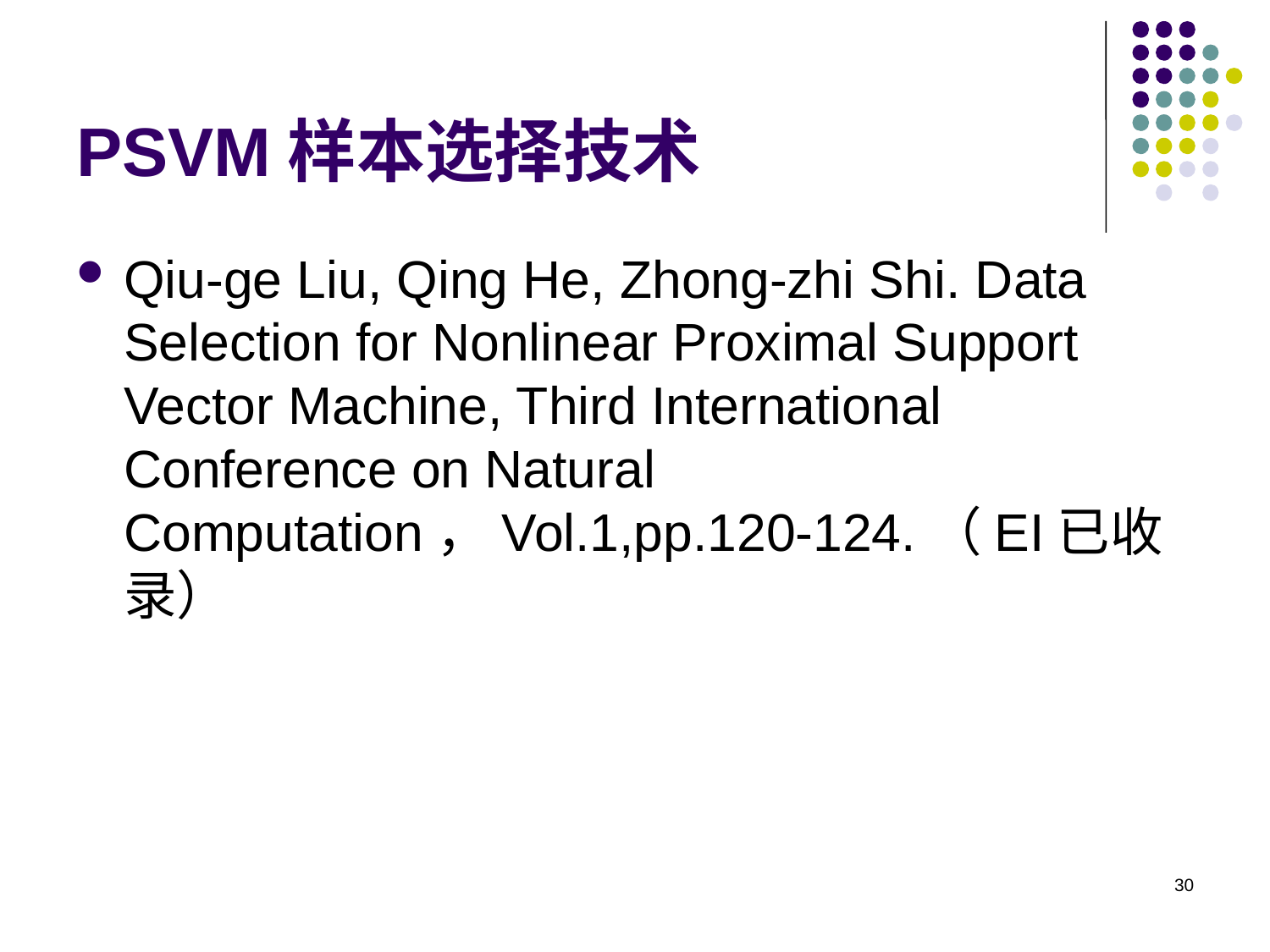

# PSVM样本选择技术
Qiu-ge Liu, Qing He, Zhong-zhi Shi. Data Selection for Nonlinear Proximal Support Vector Machine, Third International Conference on Natural Computation，Vol.1,pp.120-124.（EI已收录）
30